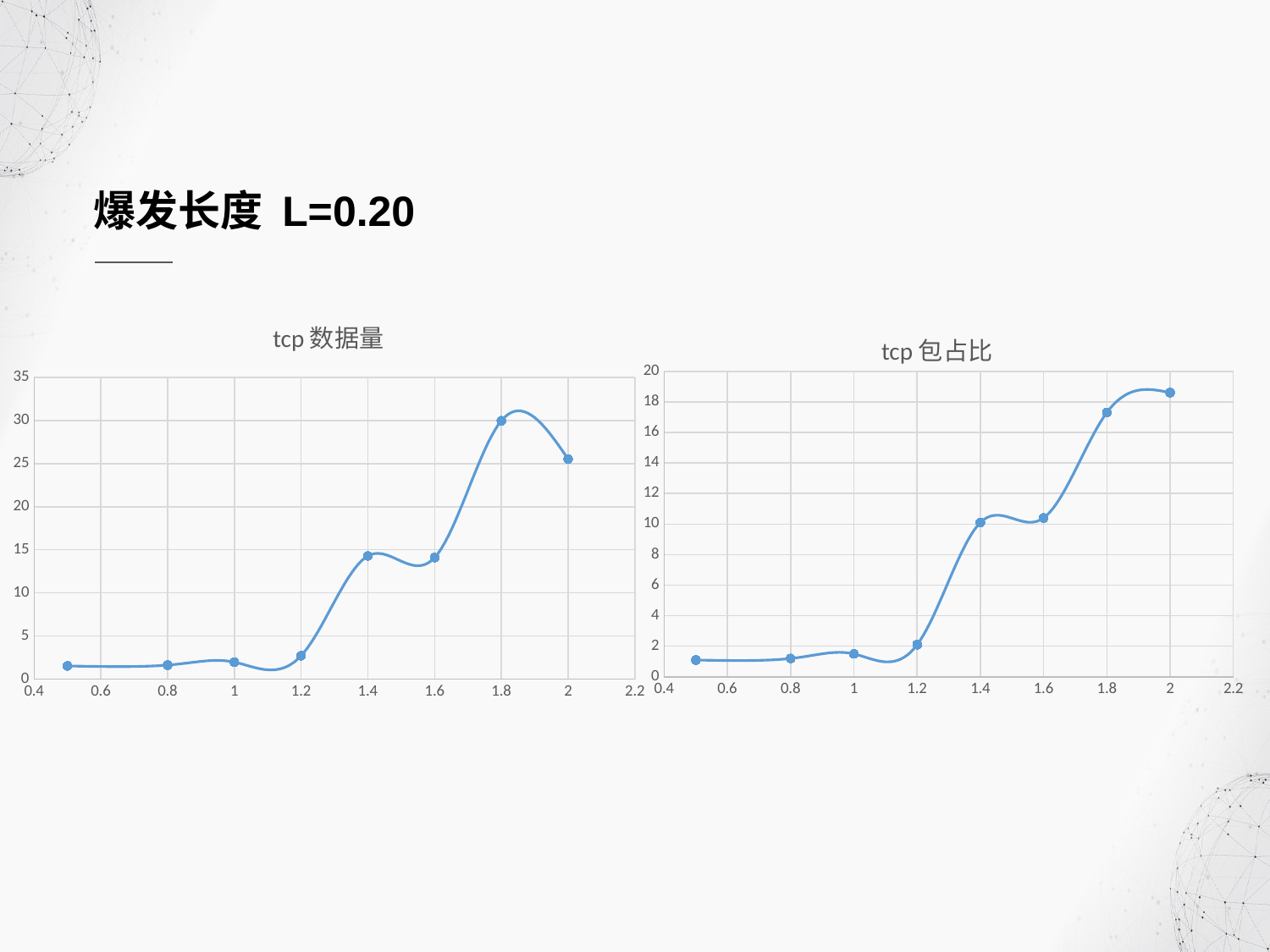

爆发长度 L=0.20

### Chart: tcp数据量

| Category |  |
|---|---|

### Chart: tcp包占比

| Category |  |
|---|---|